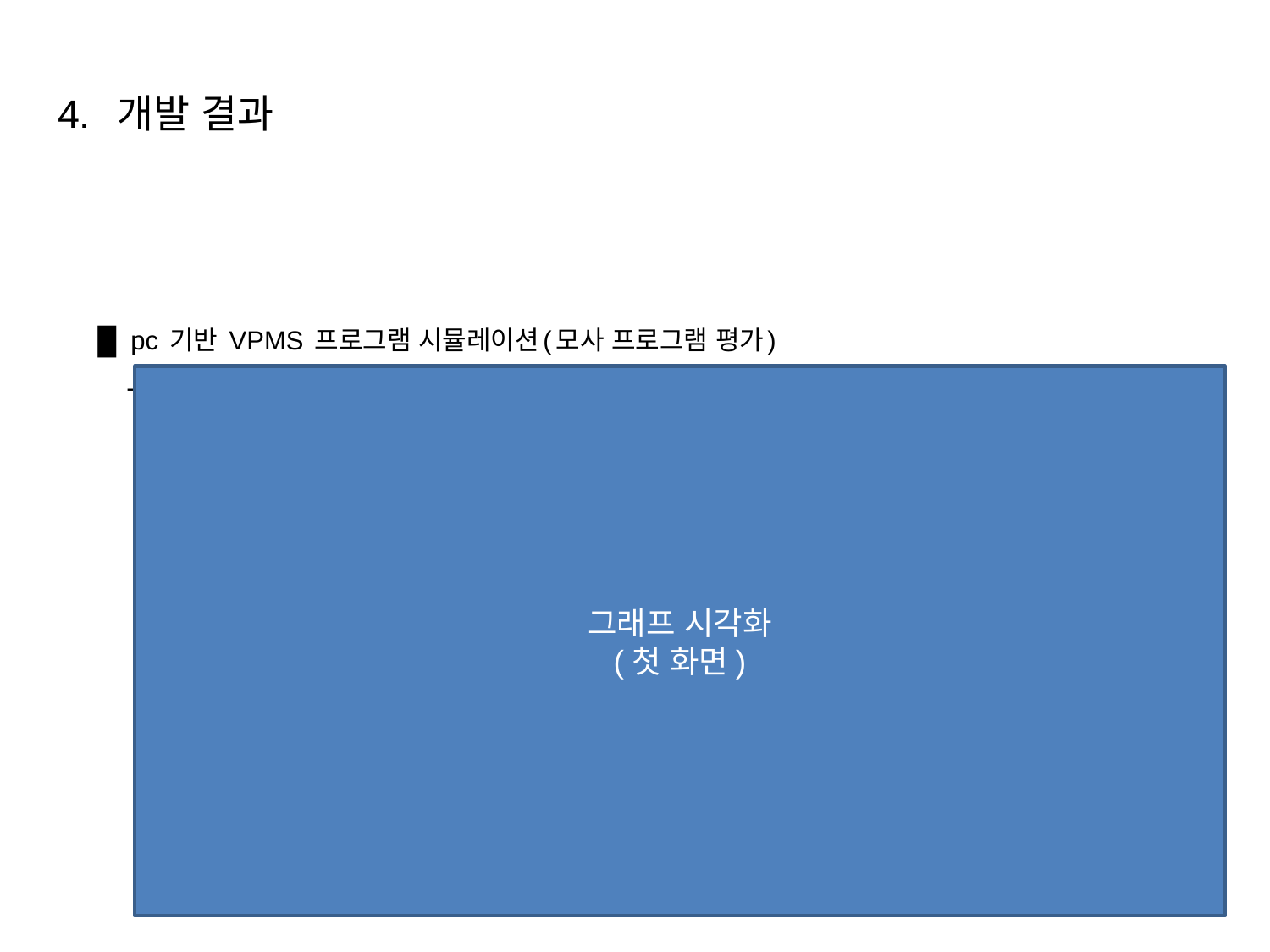

# 4.  개발 결과
█  pc 기반 VPMS 프로그램 시뮬레이션(모사 프로그램 평가)
    - 센싱 모듈과 이더넷 통신을 통한 데이터 시각화

그래프 시각화
(첫 화면)